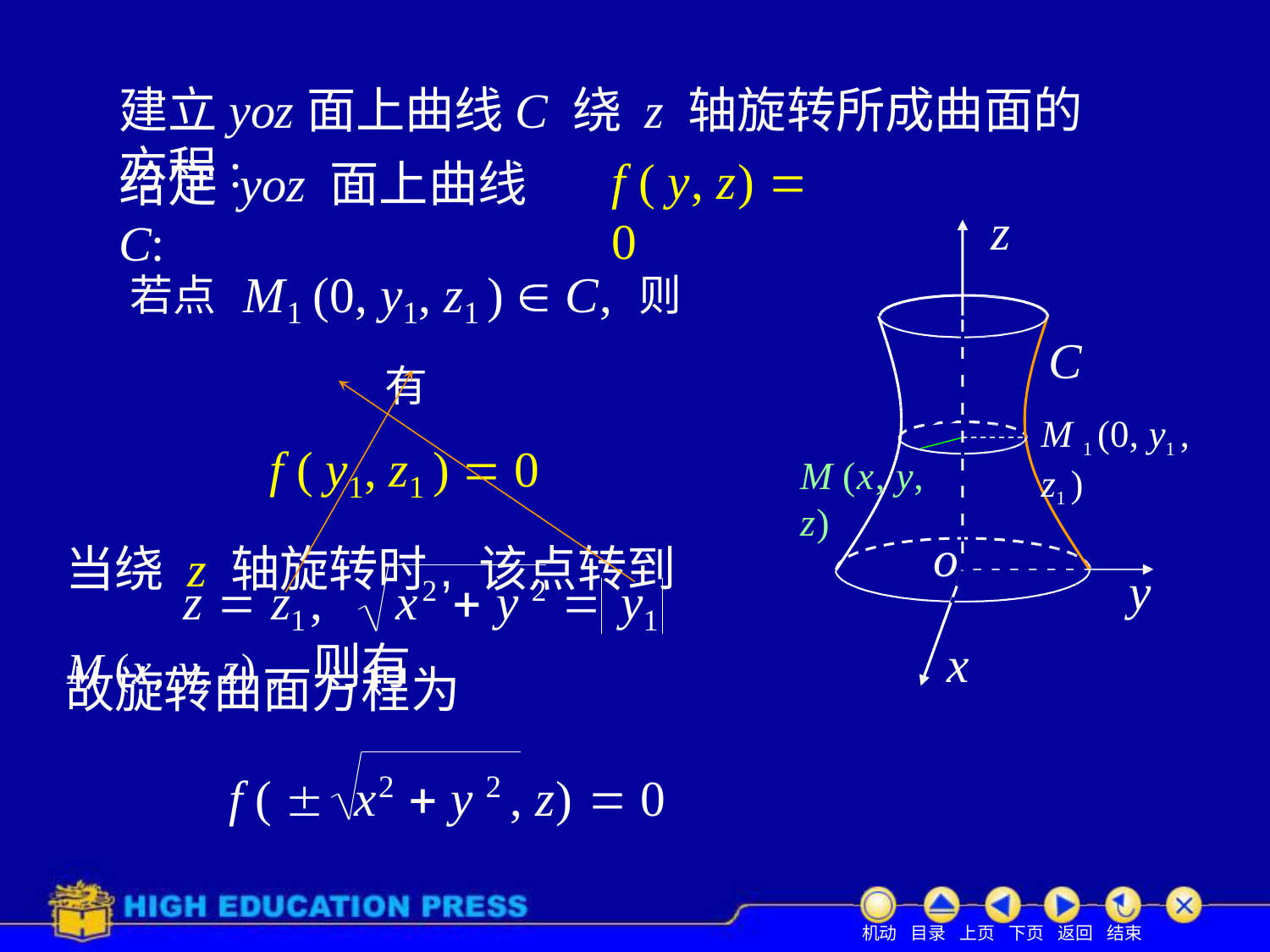

# 建立yoz面上曲线C 绕 z 轴旋转所成曲面的方程:
f ( y, z) = 0
给定 yoz 面上曲线 C:
z

若点 M1 (0, y1, z1 ) ∈ C, 则有
f ( y1, z1 ) = 0
当绕 z 轴旋转时, 该点转到
M (x, y, z) , 则有

C
M 1 (0, y1 , z1 )

M (x, y, z)

o

z = z1,	x2  + y 2	=	y1
故旋转曲面方程为

f ( ±	x2 + y 2 , z) = 0

y

x

机动 目录 上页 下页 返回 结束